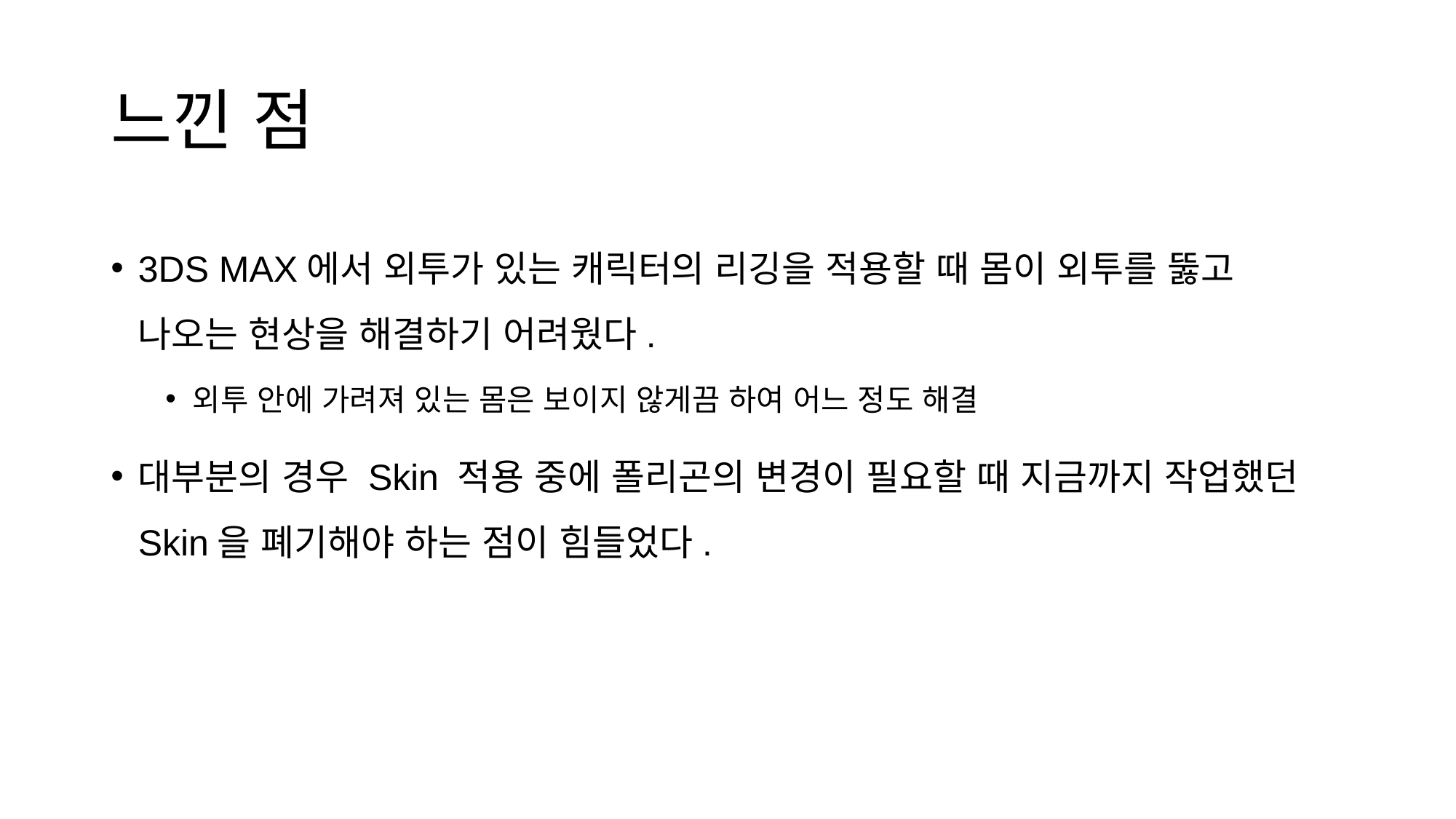

# 느낀 점
3DS MAX에서 외투가 있는 캐릭터의 리깅을 적용할 때 몸이 외투를 뚫고 나오는 현상을 해결하기 어려웠다.
외투 안에 가려져 있는 몸은 보이지 않게끔 하여 어느 정도 해결
대부분의 경우 Skin 적용 중에 폴리곤의 변경이 필요할 때 지금까지 작업했던 Skin을 폐기해야 하는 점이 힘들었다.